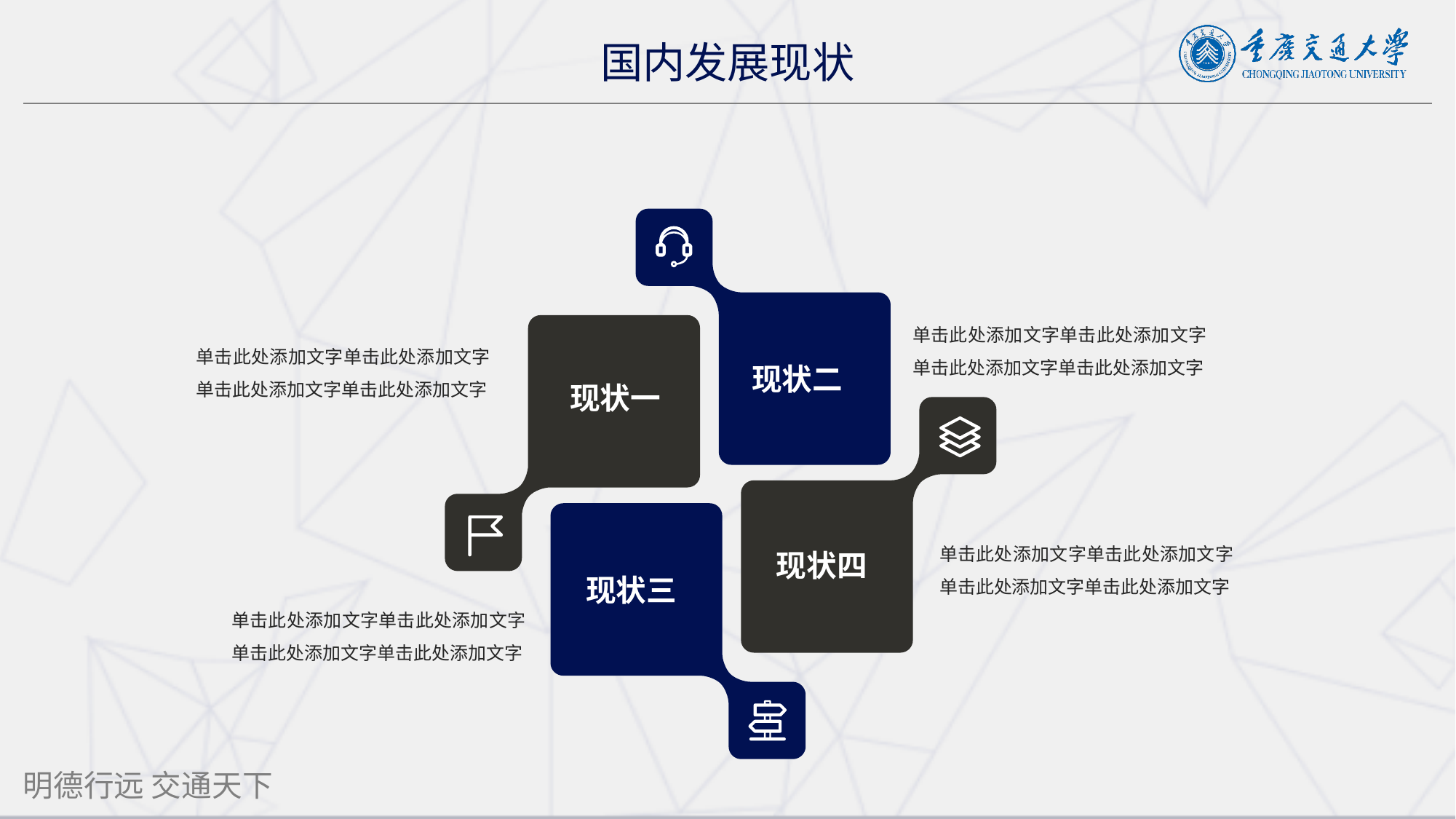

国内发展现状

单击此处添加文字单击此处添加文字单击此处添加文字单击此处添加文字

单击此处添加文字单击此处添加文字单击此处添加文字单击此处添加文字
现状二
现状一

单击此处添加文字单击此处添加文字单击此处添加文字单击此处添加文字
现状四
现状三
单击此处添加文字单击此处添加文字单击此处添加文字单击此处添加文字